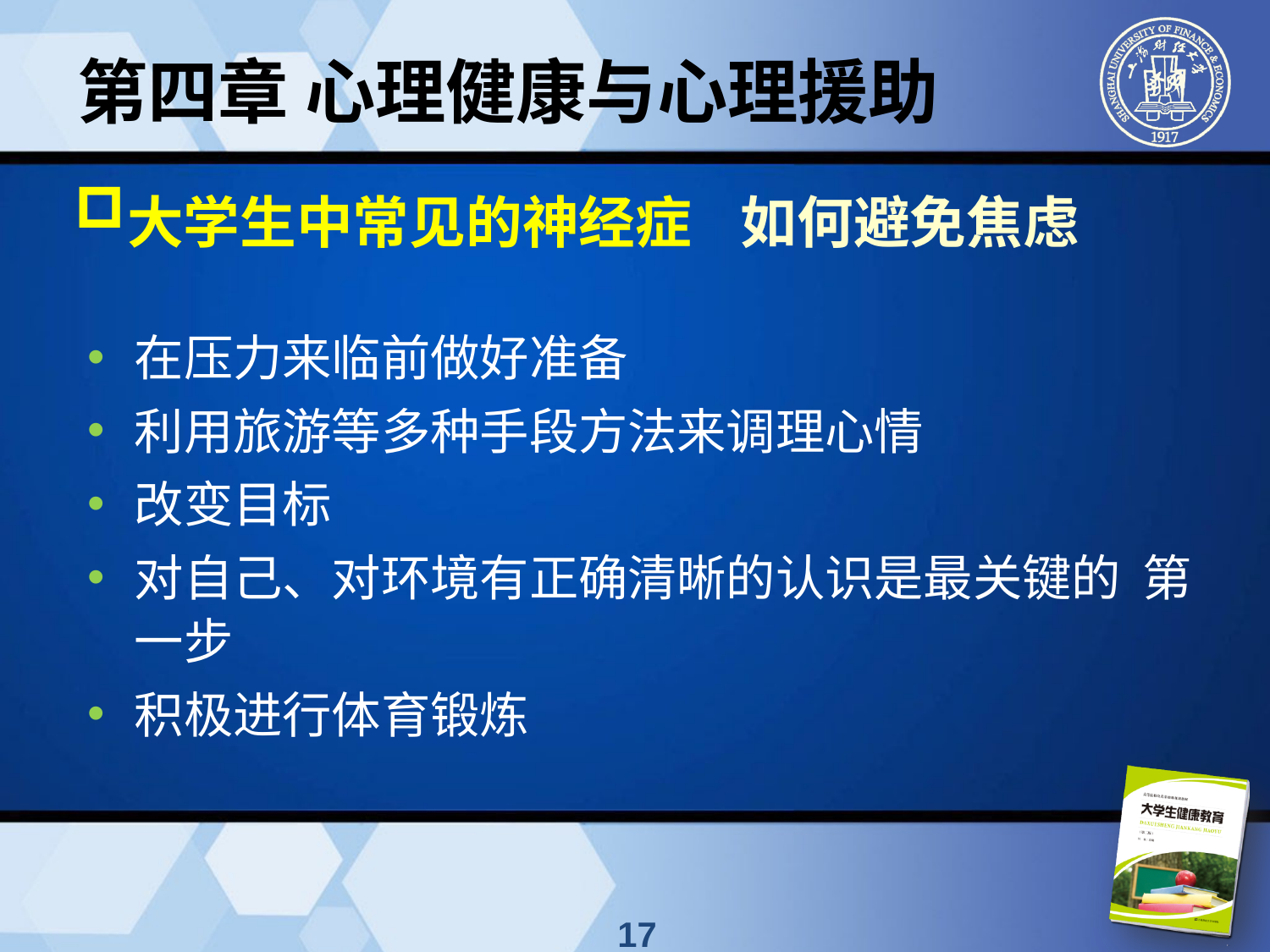

第四章 心理健康与心理援助
大学生中常见的神经症   如何避免焦虑
在压力来临前做好准备
利用旅游等多种手段方法来调理心情
改变目标
对自己、对环境有正确清晰的认识是最关键的  第一步
积极进行体育锻炼
17